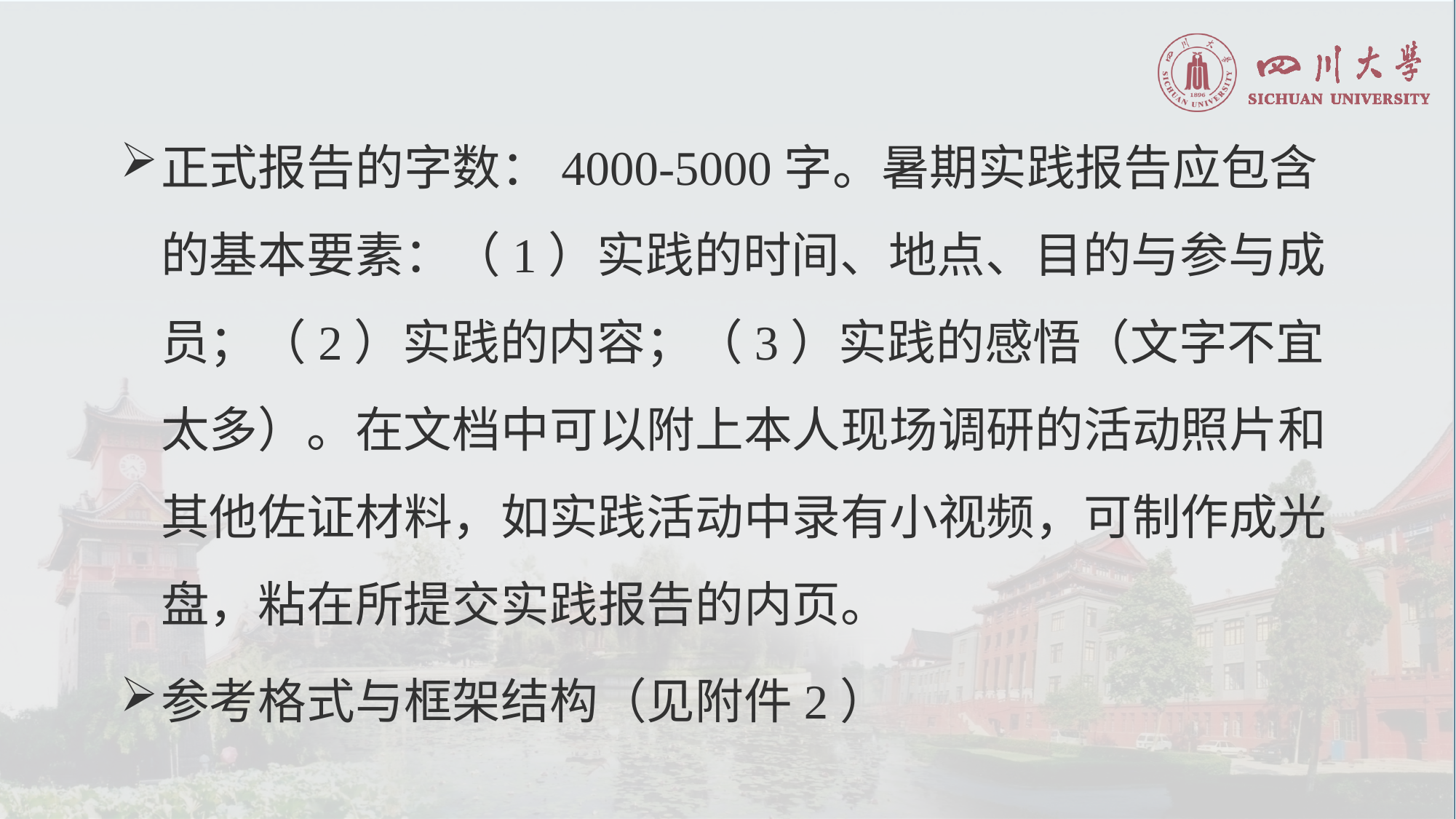

#
正式报告的字数：4000-5000字。暑期实践报告应包含的基本要素：（1）实践的时间、地点、目的与参与成员；（2）实践的内容；（3）实践的感悟（文字不宜太多）。在文档中可以附上本人现场调研的活动照片和其他佐证材料，如实践活动中录有小视频，可制作成光盘，粘在所提交实践报告的内页。
参考格式与框架结构（见附件2）